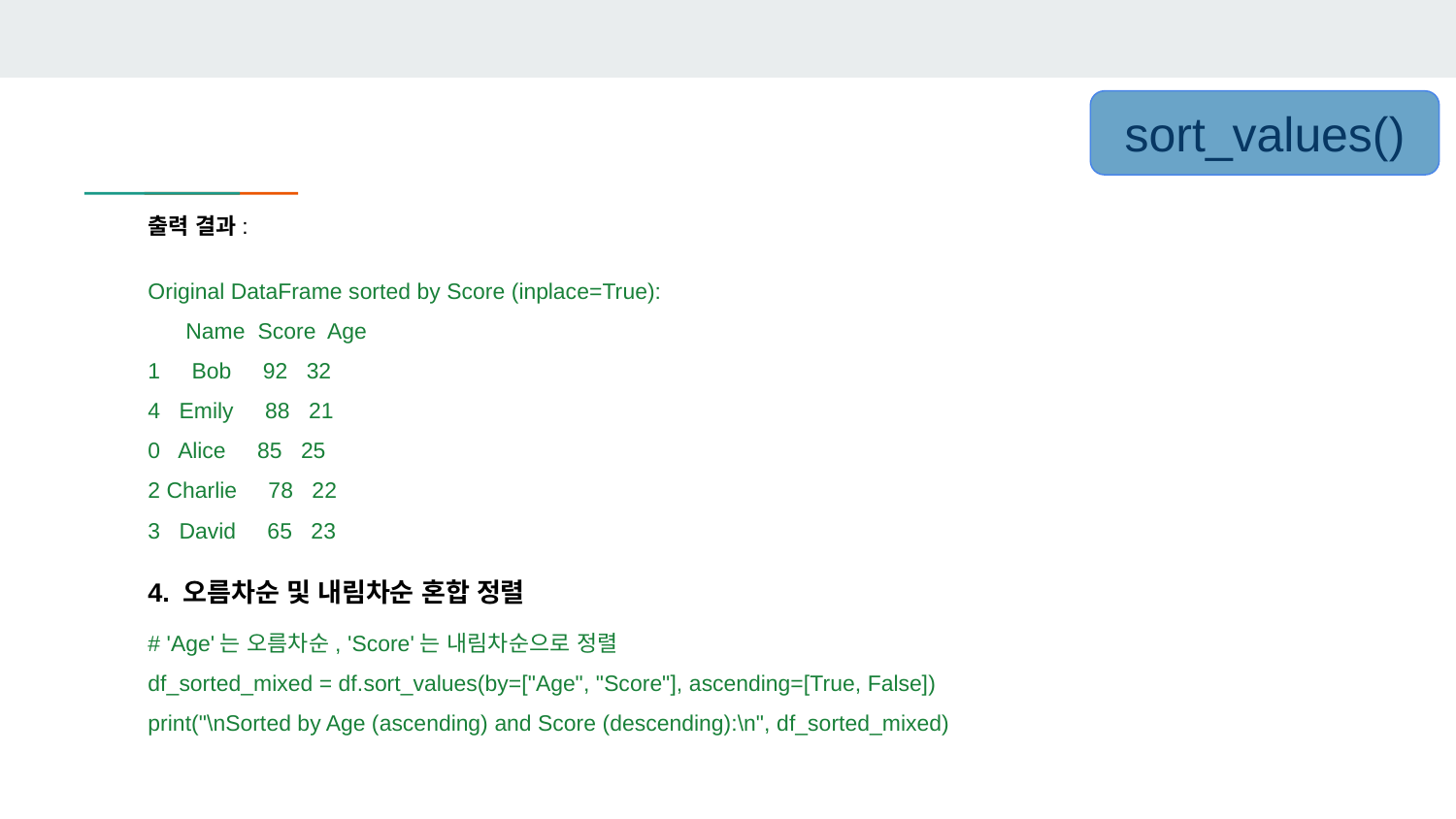

sort_values()
출력 결과:
Original DataFrame sorted by Score (inplace=True):
      Name  Score  Age
1     Bob     92   32
4   Emily     88   21
0   Alice     85   25
2 Charlie     78   22
3   David     65   23
4. 오름차순 및 내림차순 혼합 정렬
# 'Age'는 오름차순, 'Score'는 내림차순으로 정렬
df_sorted_mixed = df.sort_values(by=["Age", "Score"], ascending=[True, False])
print("\nSorted by Age (ascending) and Score (descending):\n", df_sorted_mixed)